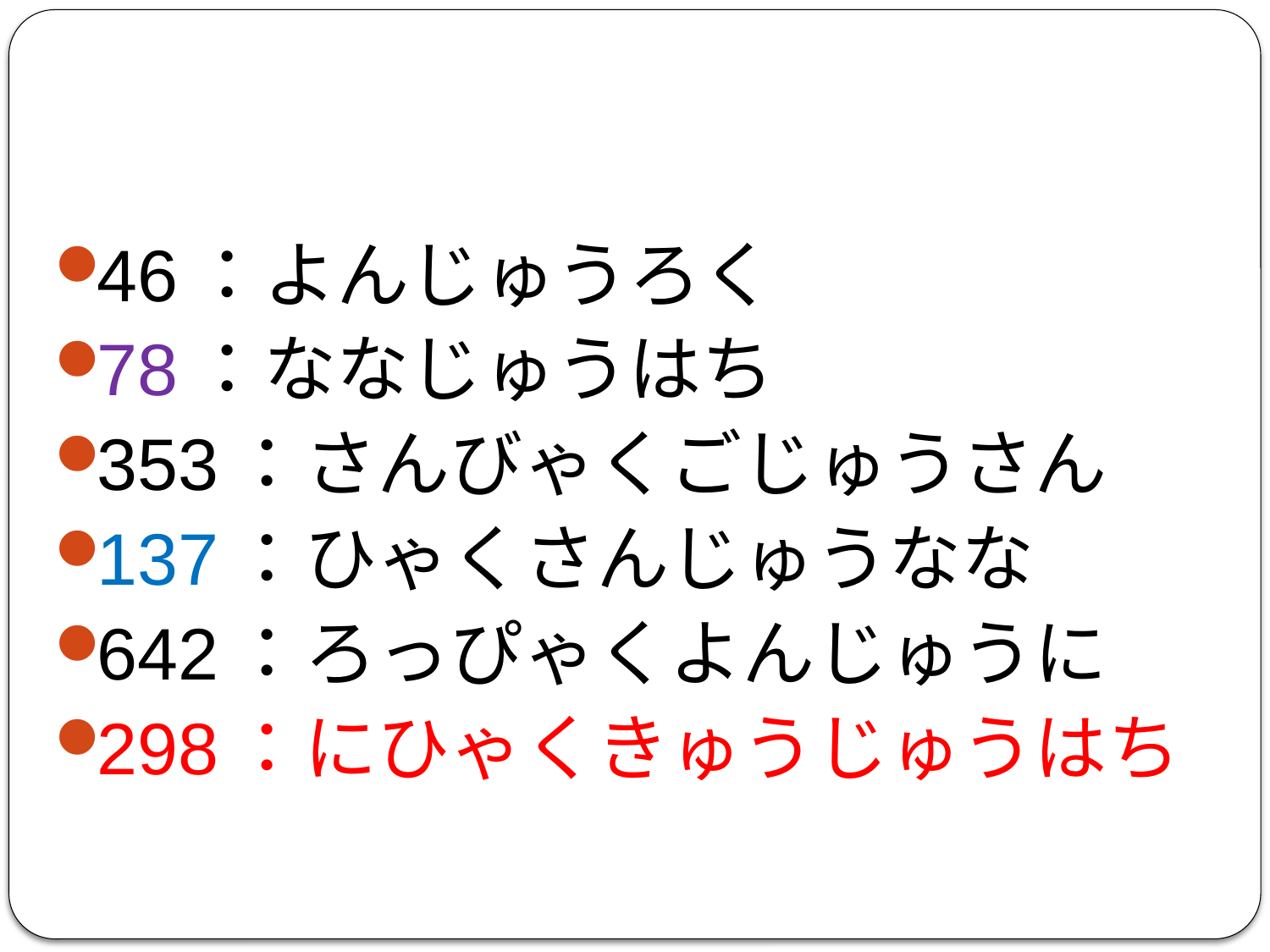

#
46：よんじゅうろく
78：ななじゅうはち
353：さんびゃくごじゅうさん
137：ひゃくさんじゅうなな
642：ろっぴゃくよんじゅうに
298：にひゃくきゅうじゅうはち